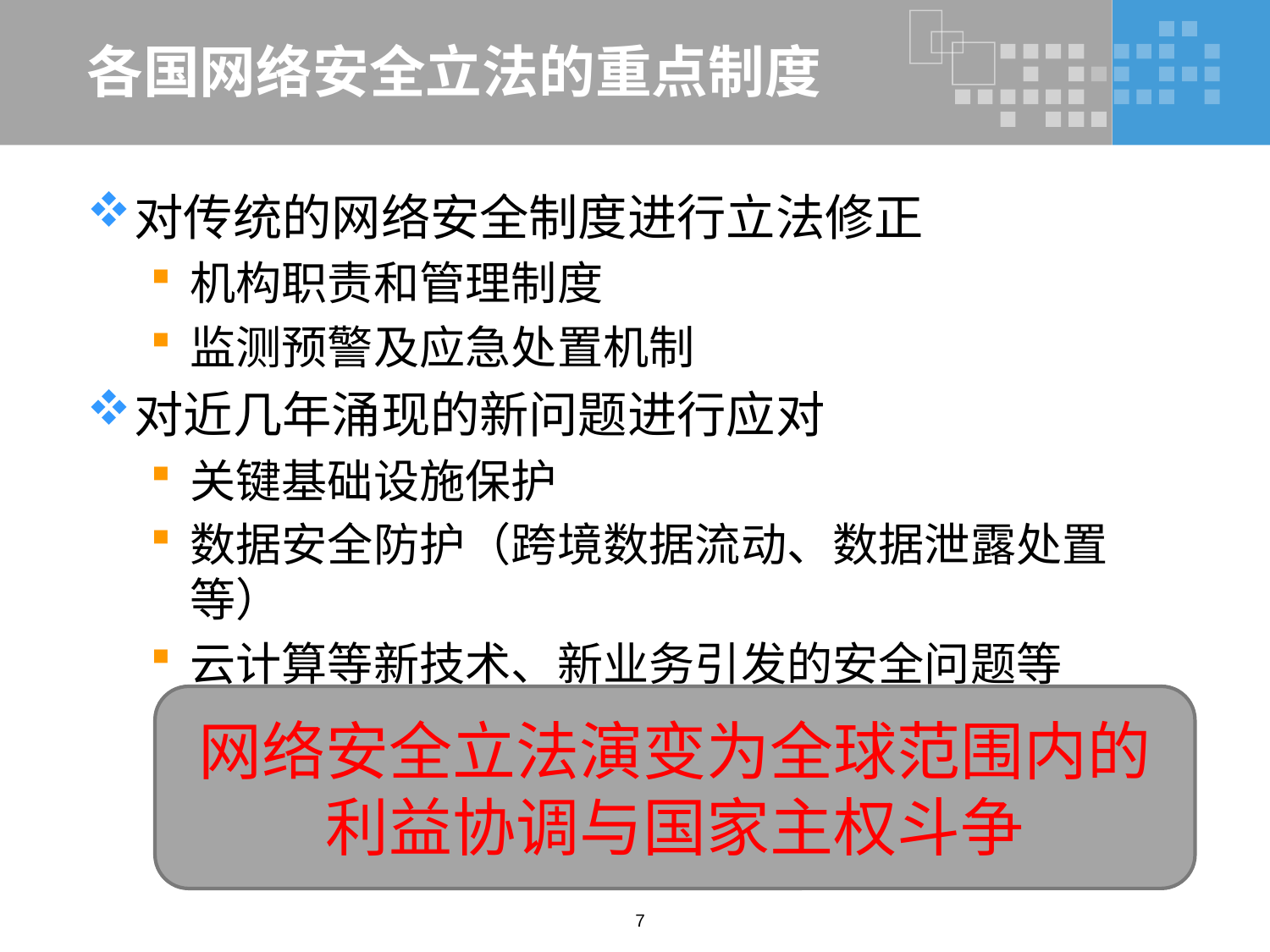

# 各国网络安全立法的重点制度
对传统的网络安全制度进行立法修正
机构职责和管理制度
监测预警及应急处置机制
对近几年涌现的新问题进行应对
关键基础设施保护
数据安全防护（跨境数据流动、数据泄露处置等）
云计算等新技术、新业务引发的安全问题等
网络安全立法演变为全球范围内的利益协调与国家主权斗争
7